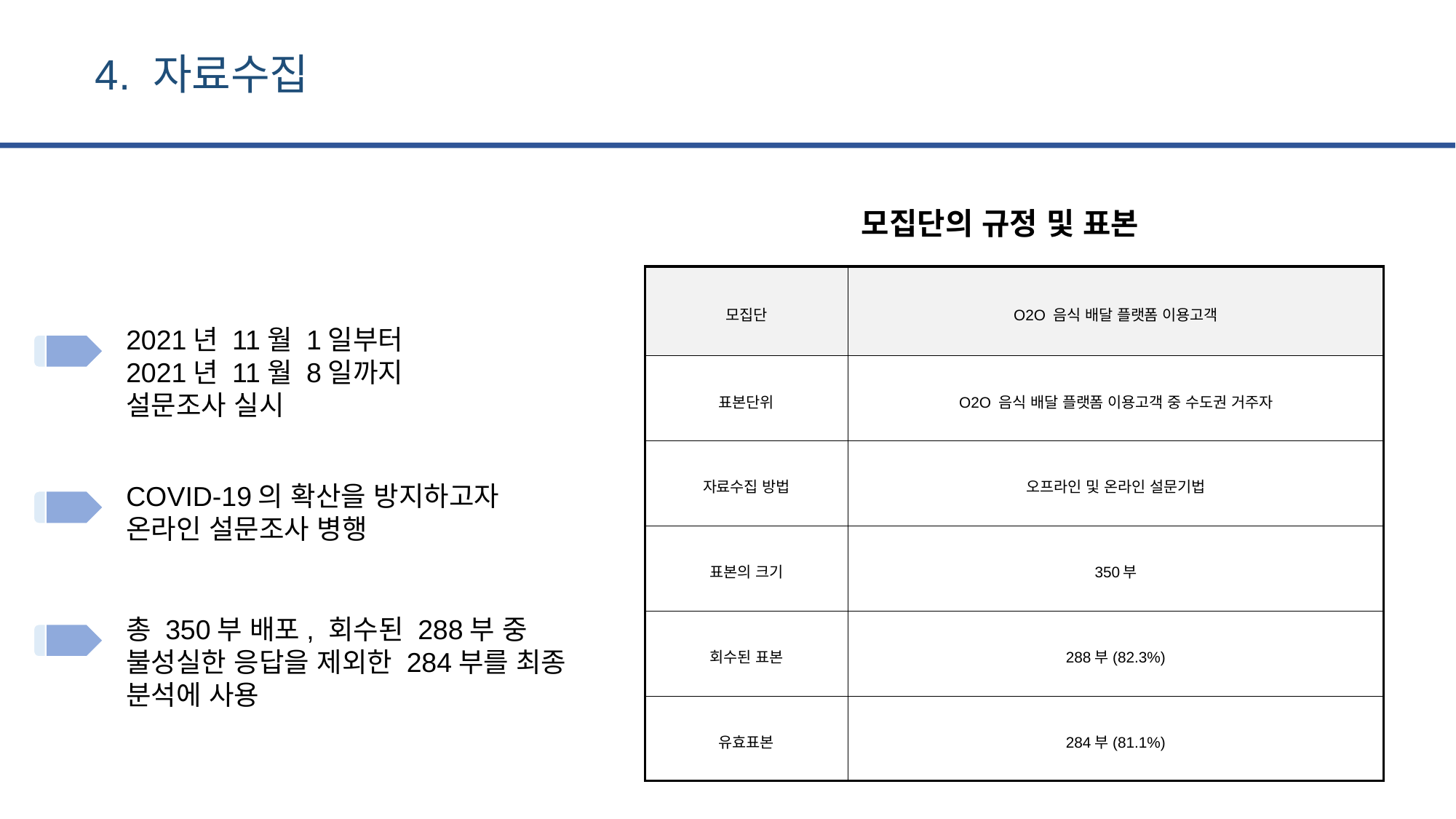

4. 자료수집

모집단의 규정 및 표본
| 모집단 | O2O 음식 배달 플랫폼 이용고객 |
| --- | --- |
| 표본단위 | O2O 음식 배달 플랫폼 이용고객 중 수도권 거주자 |
| 자료수집 방법 | 오프라인 및 온라인 설문기법 |
| 표본의 크기 | 350부 |
| 회수된 표본 | 288부(82.3%) |
| 유효표본 | 284부(81.1%) |
|  |  |
2021년 11월 1일부터
2021년 11월 8일까지
설문조사 실시

COVID-19의 확산을 방지하고자
온라인 설문조사 병행

총 350부 배포, 회수된 288부 중 불성실한 응답을 제외한 284부를 최종 분석에 사용